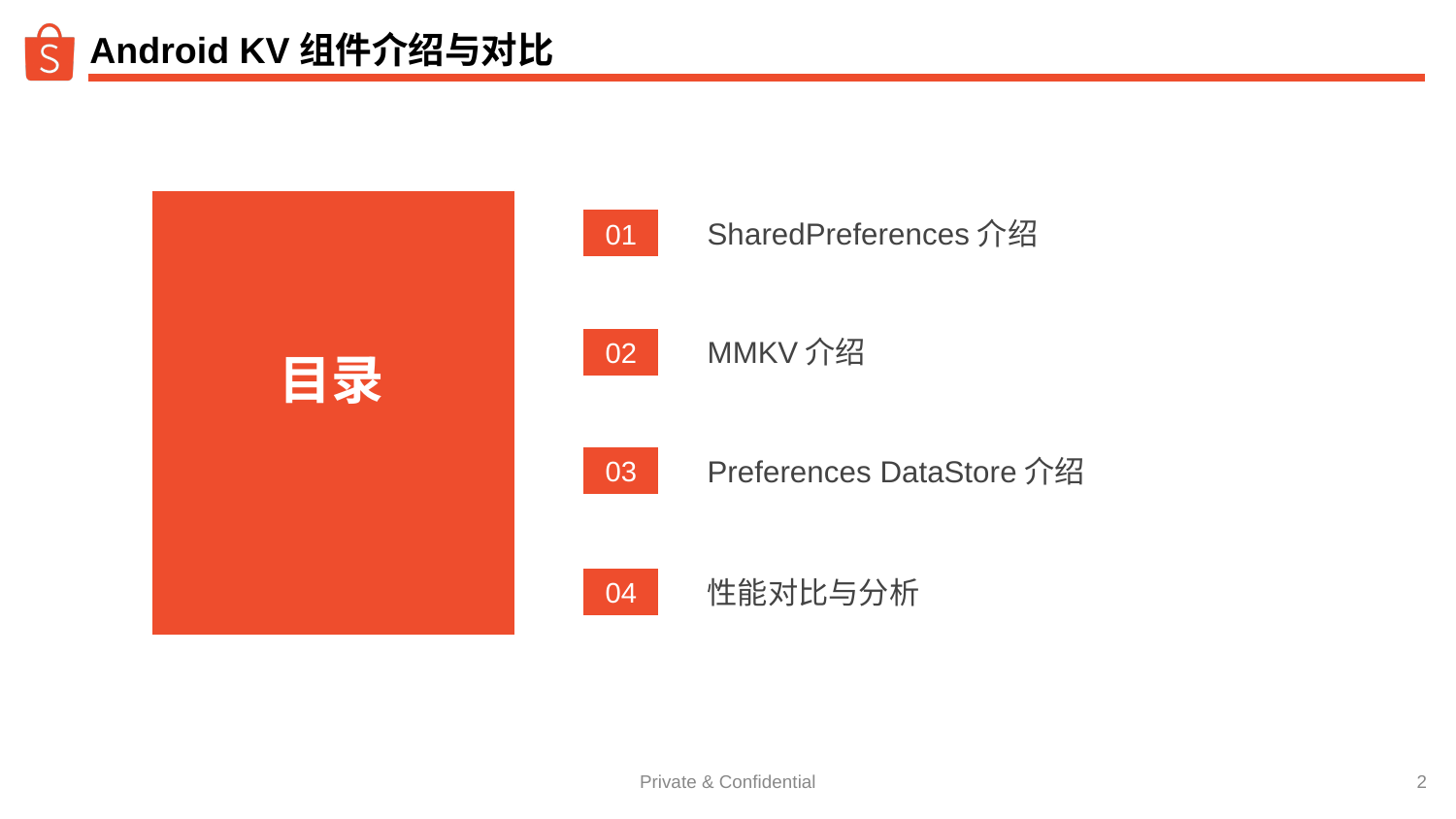

# Android KV组件介绍与对比

SharedPreferences介绍
 01
MMKV介绍
 02
目录

简介
Preferences DataStore介绍
 03
简介
性能对比与分析
 04
2